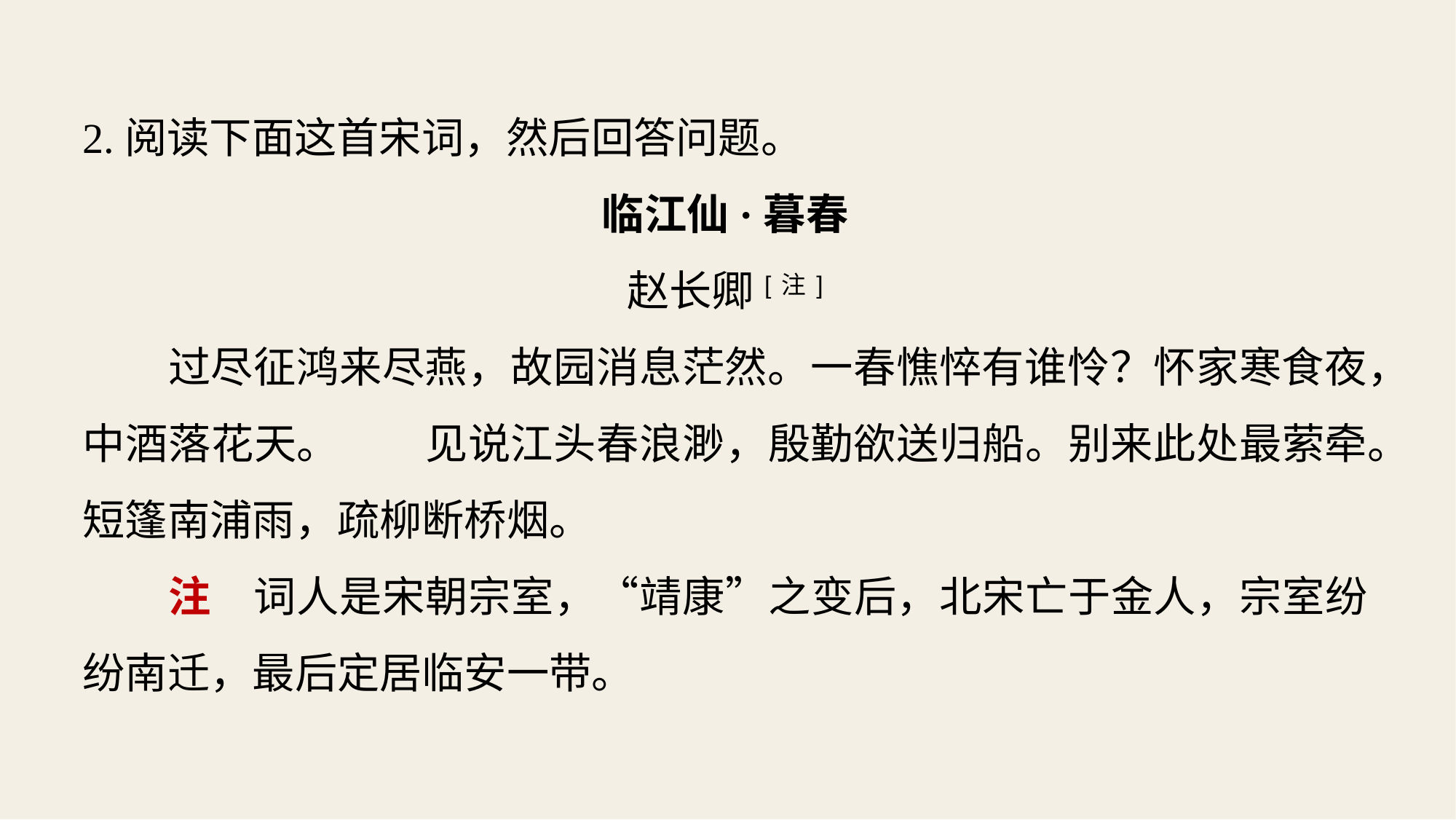

2.阅读下面这首宋词，然后回答问题。
临江仙·暮春
赵长卿[注]
过尽征鸿来尽燕，故园消息茫然。一春憔悴有谁怜？怀家寒食夜，中酒落花天。　　见说江头春浪渺，殷勤欲送归船。别来此处最萦牵。短篷南浦雨，疏柳断桥烟。
注　词人是宋朝宗室，“靖康”之变后，北宋亡于金人，宗室纷纷南迁，最后定居临安一带。